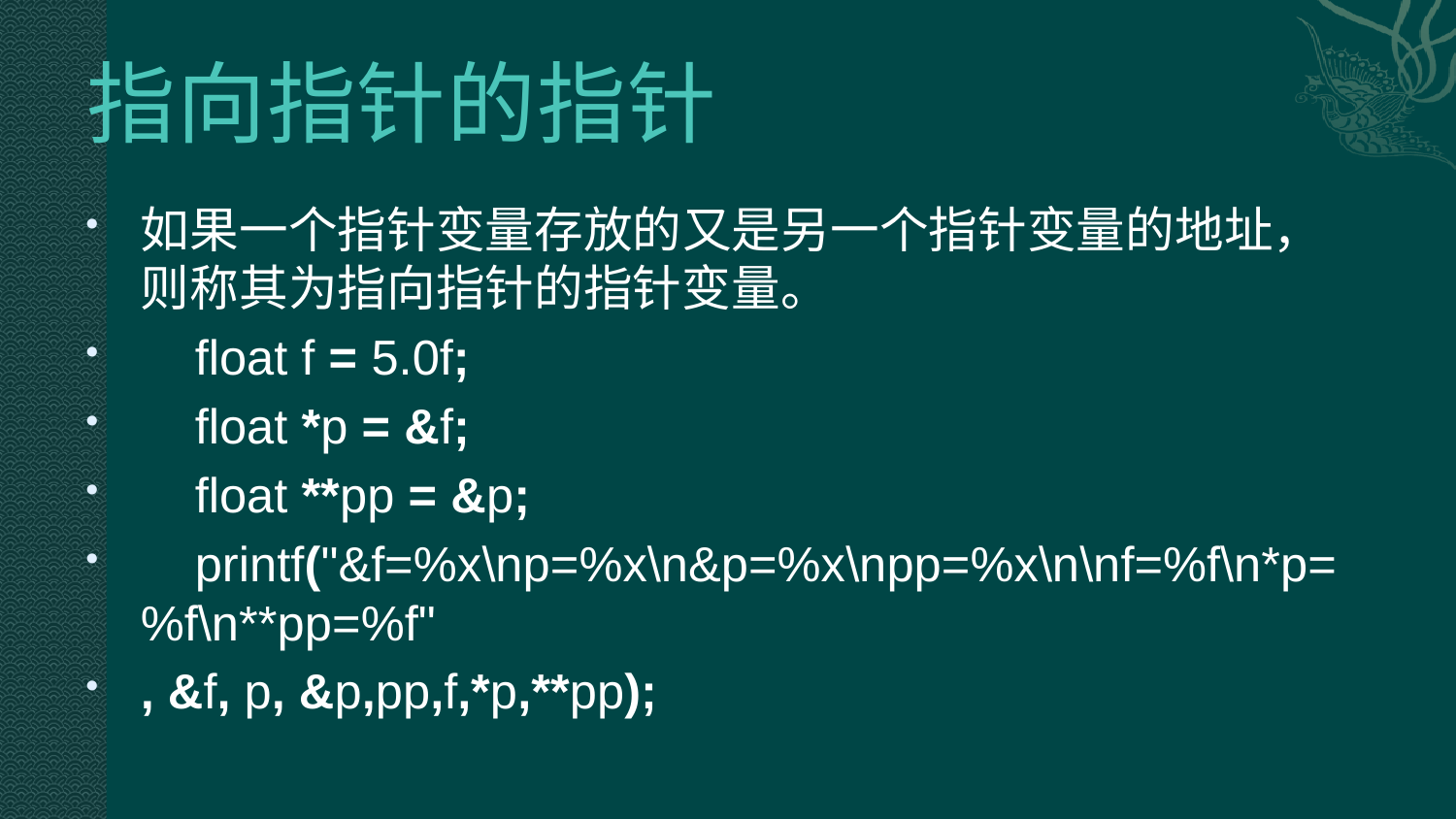

# 指向指针的指针
如果一个指针变量存放的又是另一个指针变量的地址，则称其为指向指针的指针变量。
    float f = 5.0f;
    float *p = &f;
    float **pp = &p;
    printf("&f=%x\np=%x\n&p=%x\npp=%x\n\nf=%f\n*p=%f\n**pp=%f"
, &f, p, &p,pp,f,*p,**pp);